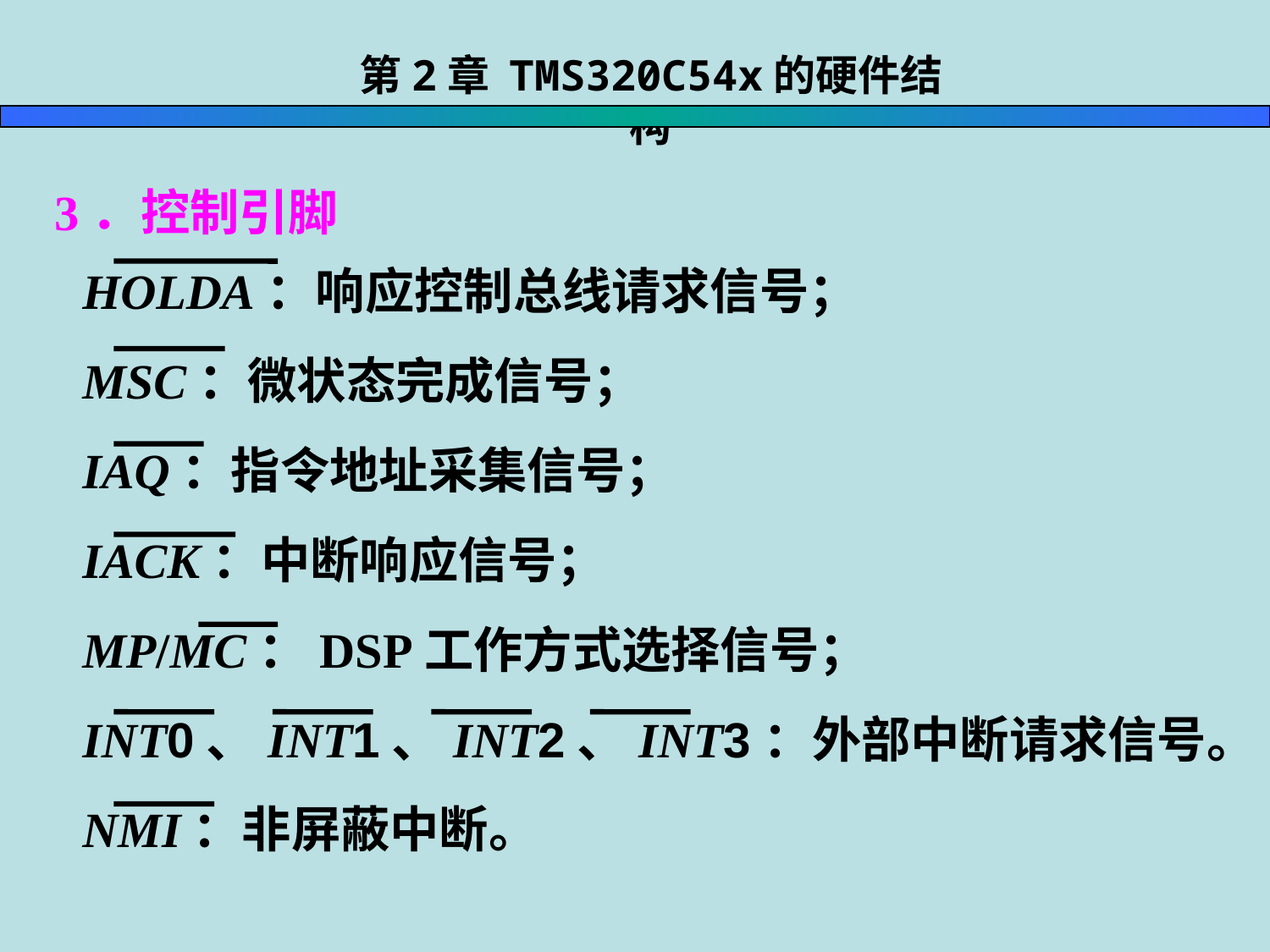

第2章 TMS320C54x的硬件结构

3．控制引脚
  HOLDA：响应控制总线请求信号；
  MSC：微状态完成信号；
  IAQ：指令地址采集信号；
  IACK：中断响应信号；
  MP/MC：DSP工作方式选择信号；
  INT0、INT1、INT2、INT3：外部中断请求信号。
  NMI：非屏蔽中断。

28